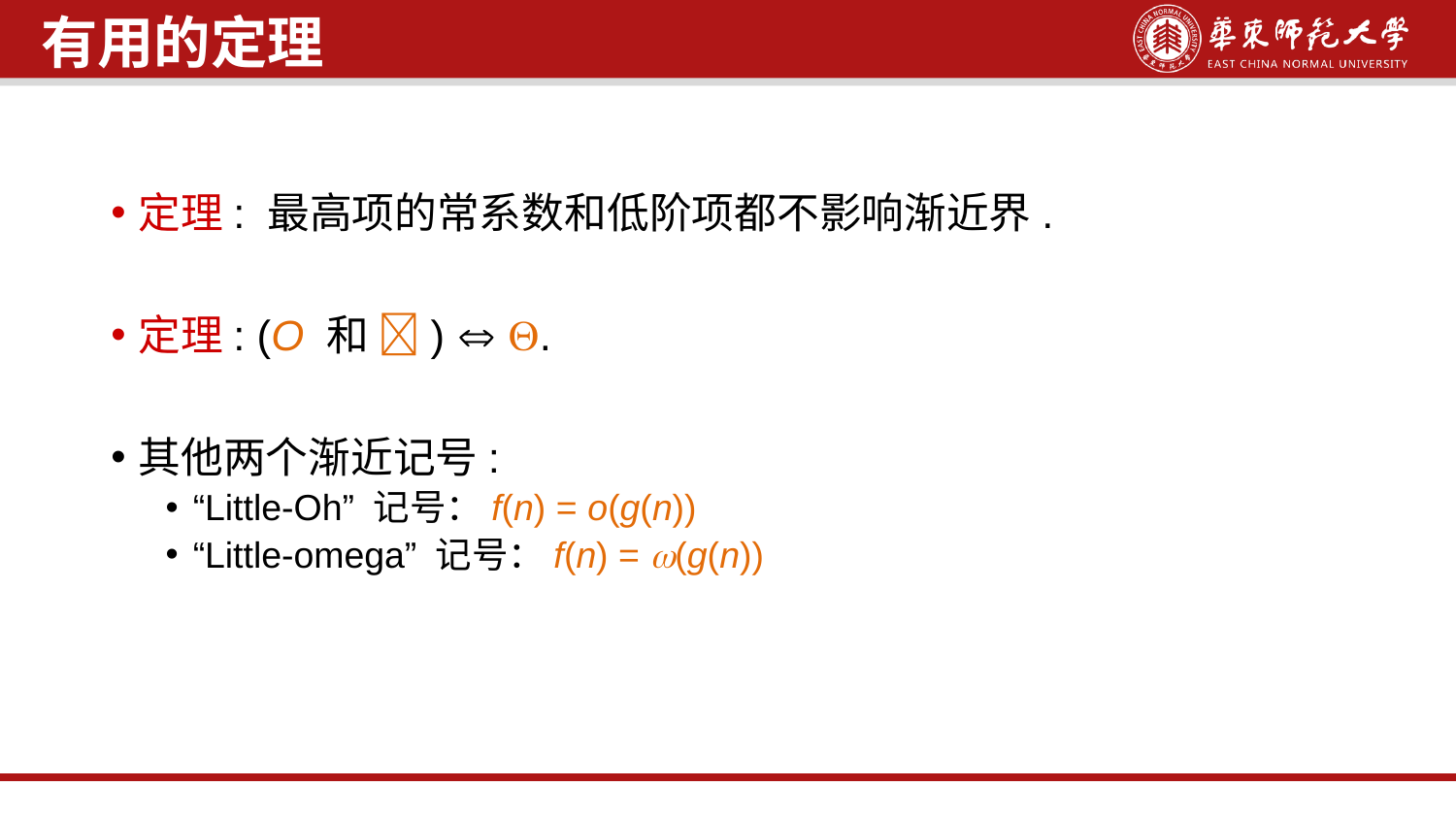

有用的定理
定理: 最高项的常系数和低阶项都不影响渐近界.

定理: (O 和 Ω) ⇔ Θ.

其他两个渐近记号:
“Little-Oh” 记号：f(n) = o(g(n))
“Little-omega” 记号：f(n) = ω(g(n))